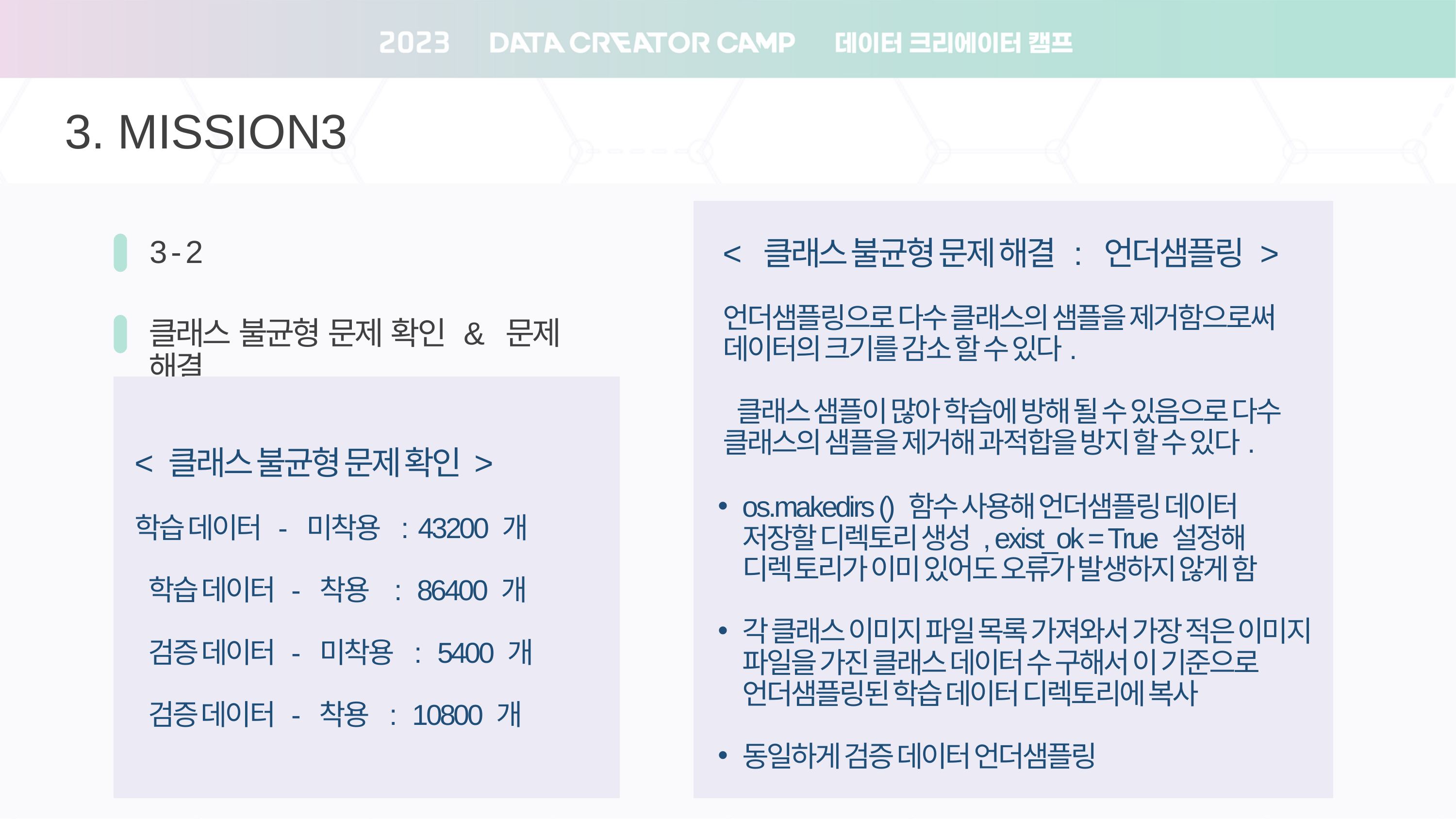

3. MISSION3

3 - 2
<  클래스 불균형 문제 해결  :  언더샘플링 >

언더샘플링으로 다수 클래스의 샘플을 제거함으로써 데이터의 크기를 감소 할 수 있다.

 클래스 샘플이 많아 학습에 방해 될 수 있음으로 다수 클래스의 샘플을 제거해 과적합을 방지 할 수 있다.

클래스  불균형  문제  확인  &  문제 해결

< 클래스 불균형 문제 확인 >

학습 데이터  -  미착용   :  43200 개

 학습 데이터  -  착용    :   86400 개

 검증 데이터  -  미착용   :   5400 개

 검증 데이터  -  착용   :   10800 개
os.makedirs () 함수 사용해 언더샘플링 데이터 저장할 디렉토리 생성 , exist_ok = True 설정해 디렉토리가 이미 있어도 오류가 발생하지 않게 함

각 클래스 이미지 파일 목록 가져와서 가장 적은 이미지 파일을 가진 클래스 데이터 수 구해서 이 기준으로 언더샘플링된 학습 데이터 디렉토리에 복사

동일하게 검증 데이터 언더샘플링